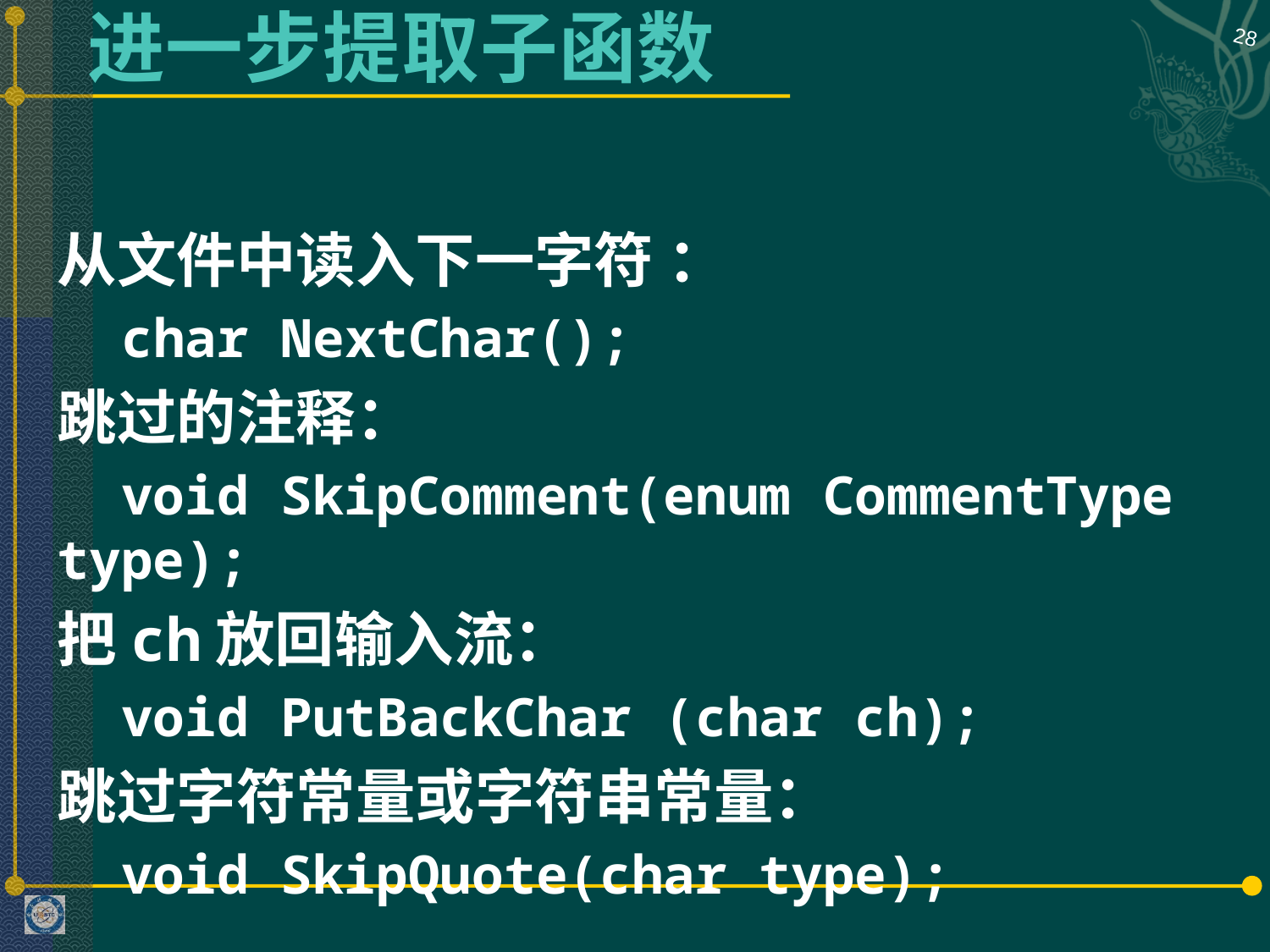

# 进一步提取子函数
28
从文件中读入下一字符 ：
  char NextChar();
跳过的注释：
  void SkipComment(enum CommentType type);
把ch放回输入流：
  void PutBackChar (char ch);
跳过字符常量或字符串常量：
  void SkipQuote(char type);